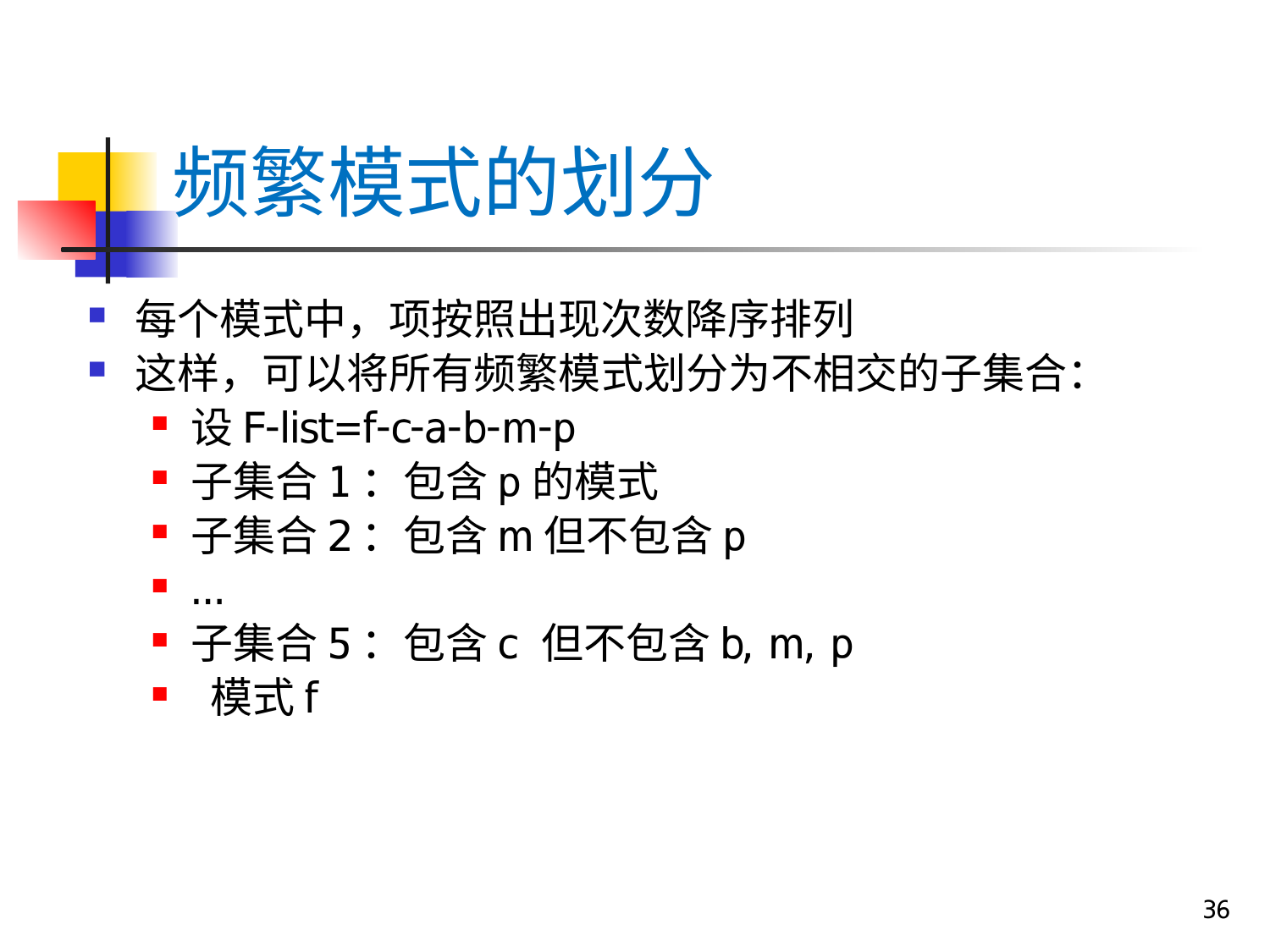

# 频繁模式的划分
每个模式中，项按照出现次数降序排列
这样，可以将所有频繁模式划分为不相交的子集合：
设F-list=f-c-a-b-m-p
子集合1：包含p的模式
子集合2：包含m但不包含p
…
子集合5：包含c 但不包含b, m, p
 模式f
36